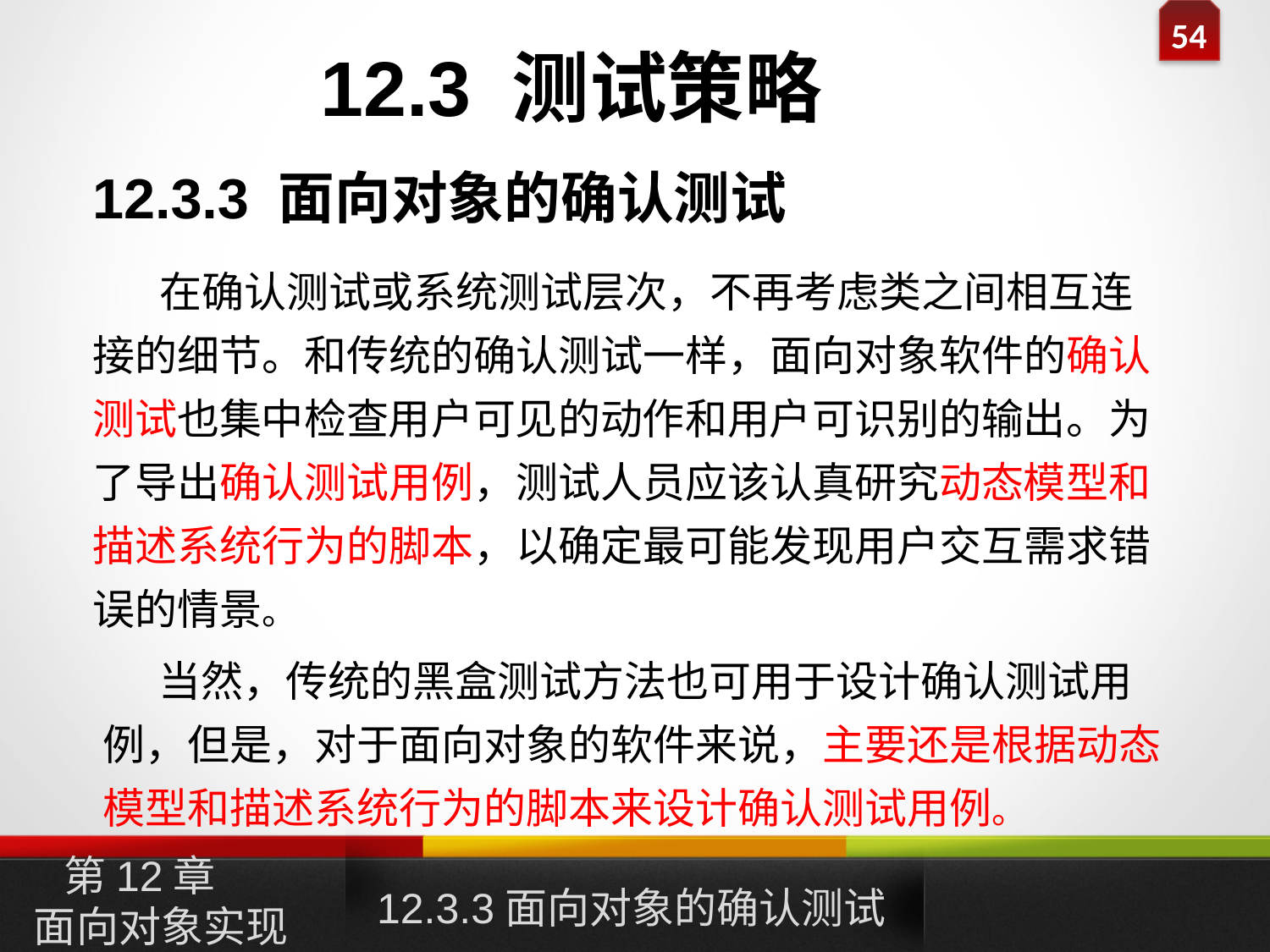

12.3 测试策略
12.3.3 面向对象的确认测试
      在确认测试或系统测试层次，不再考虑类之间相互连接的细节。和传统的确认测试一样，面向对象软件的确认测试也集中检查用户可见的动作和用户可识别的输出。为了导出确认测试用例，测试人员应该认真研究动态模型和描述系统行为的脚本，以确定最可能发现用户交互需求错误的情景。
      当然，传统的黑盒测试方法也可用于设计确认测试用例，但是，对于面向对象的软件来说，主要还是根据动态模型和描述系统行为的脚本来设计确认测试用例。
12.3.3面向对象的确认测试